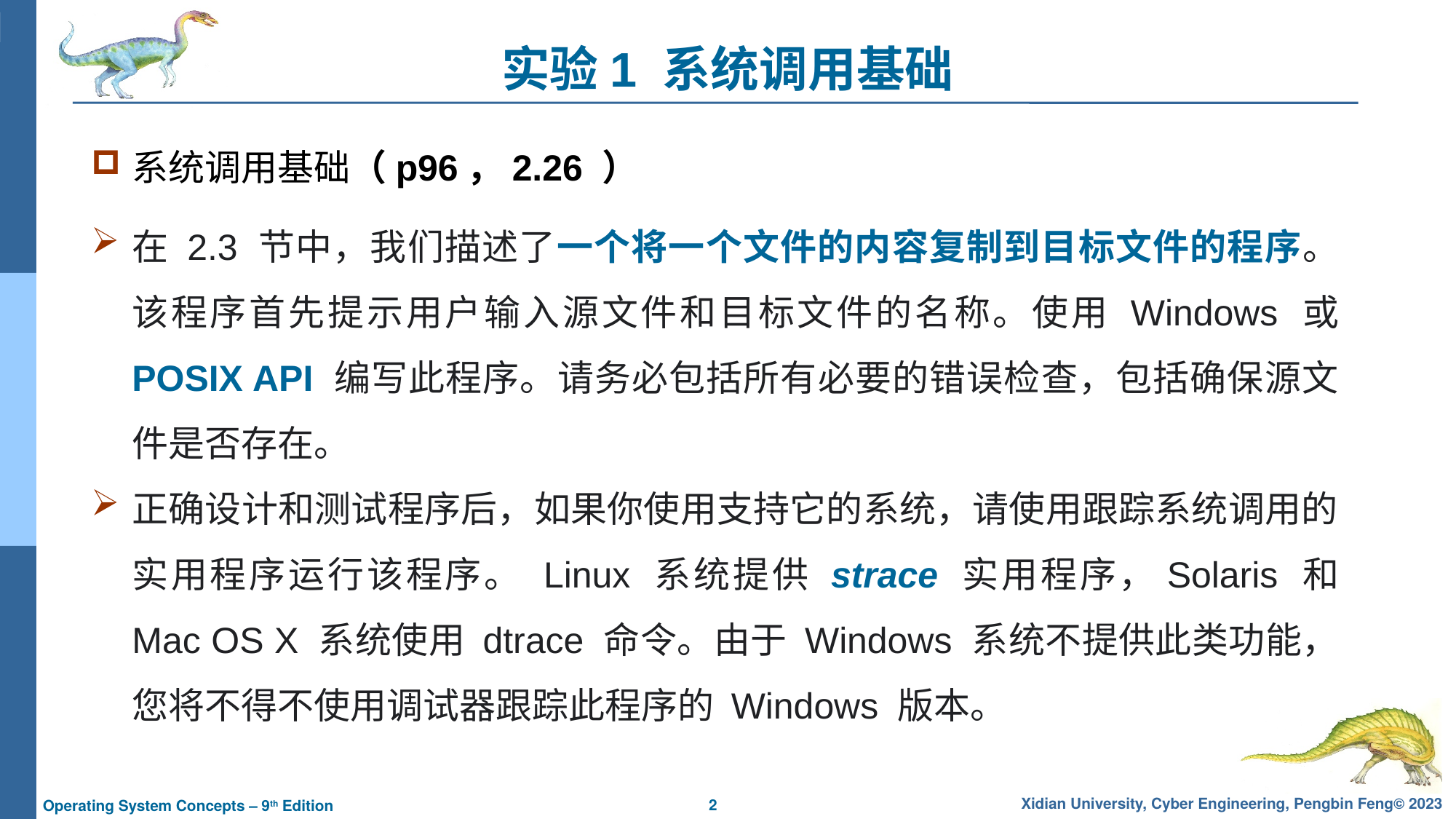

# 实验1 系统调用基础
系统调用基础（p96，2.26 ）
在 2.3 节中，我们描述了一个将一个文件的内容复制到目标文件的程序。该程序首先提示用户输入源文件和目标文件的名称。使用 Windows 或 POSIX API 编写此程序。请务必包括所有必要的错误检查，包括确保源文件是否存在。
正确设计和测试程序后，如果你使用支持它的系统，请使用跟踪系统调用的实用程序运行该程序。 Linux 系统提供 strace 实用程序，Solaris 和 Mac OS X 系统使用 dtrace 命令。由于 Windows 系统不提供此类功能，您将不得不使用调试器跟踪此程序的 Windows 版本。